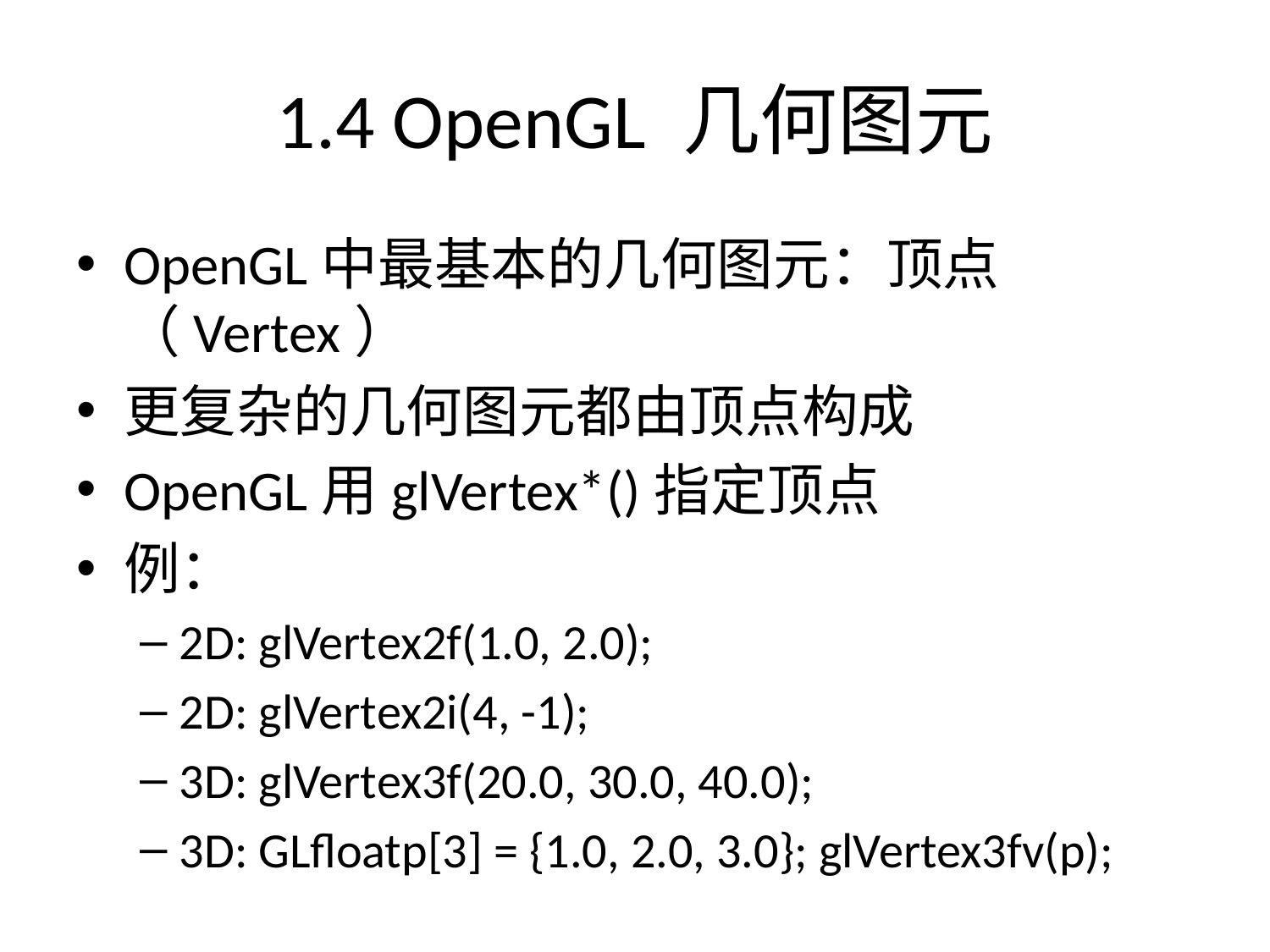

# 1.4 OpenGL 几何图元
OpenGL中最基本的几何图元：顶点（Vertex）
更复杂的几何图元都由顶点构成
OpenGL用glVertex*()指定顶点
例：
2D: glVertex2f(1.0, 2.0);
2D: glVertex2i(4, -1);
3D: glVertex3f(20.0, 30.0, 40.0);
3D: GLfloatp[3] = {1.0, 2.0, 3.0}; glVertex3fv(p);